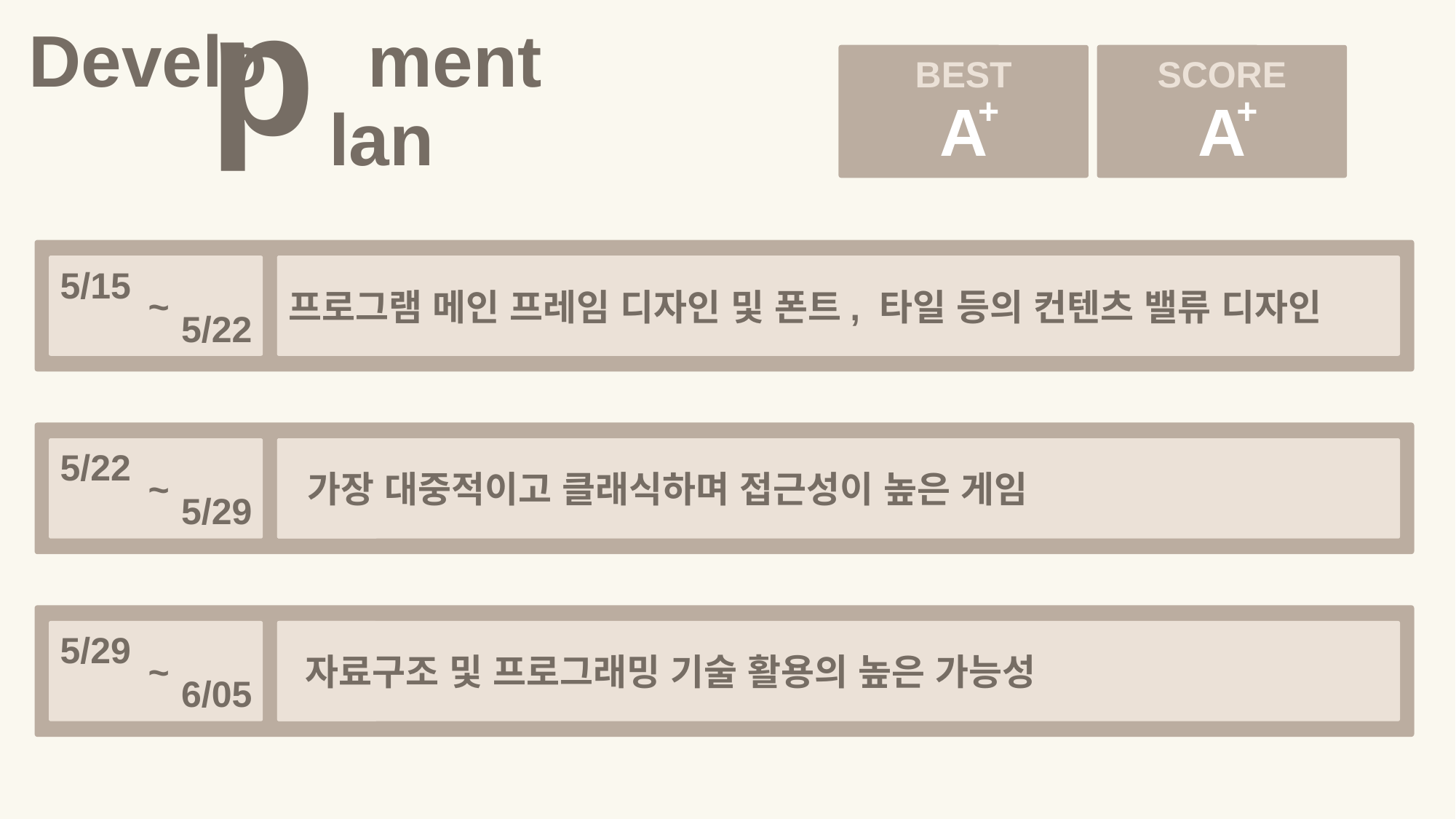

p
Develo     ment

BEST
+
A

SCORE
+
A
lan

5/15

프로그램 메인 프레임 디자인 및 폰트, 타일 등의 컨텐츠 밸류 디자인
~
 5/22

5/22

 가장 대중적이고 클래식하며 접근성이 높은 게임
~
 5/29

5/29

 자료구조 및 프로그래밍 기술 활용의 높은 가능성
~
 6/05